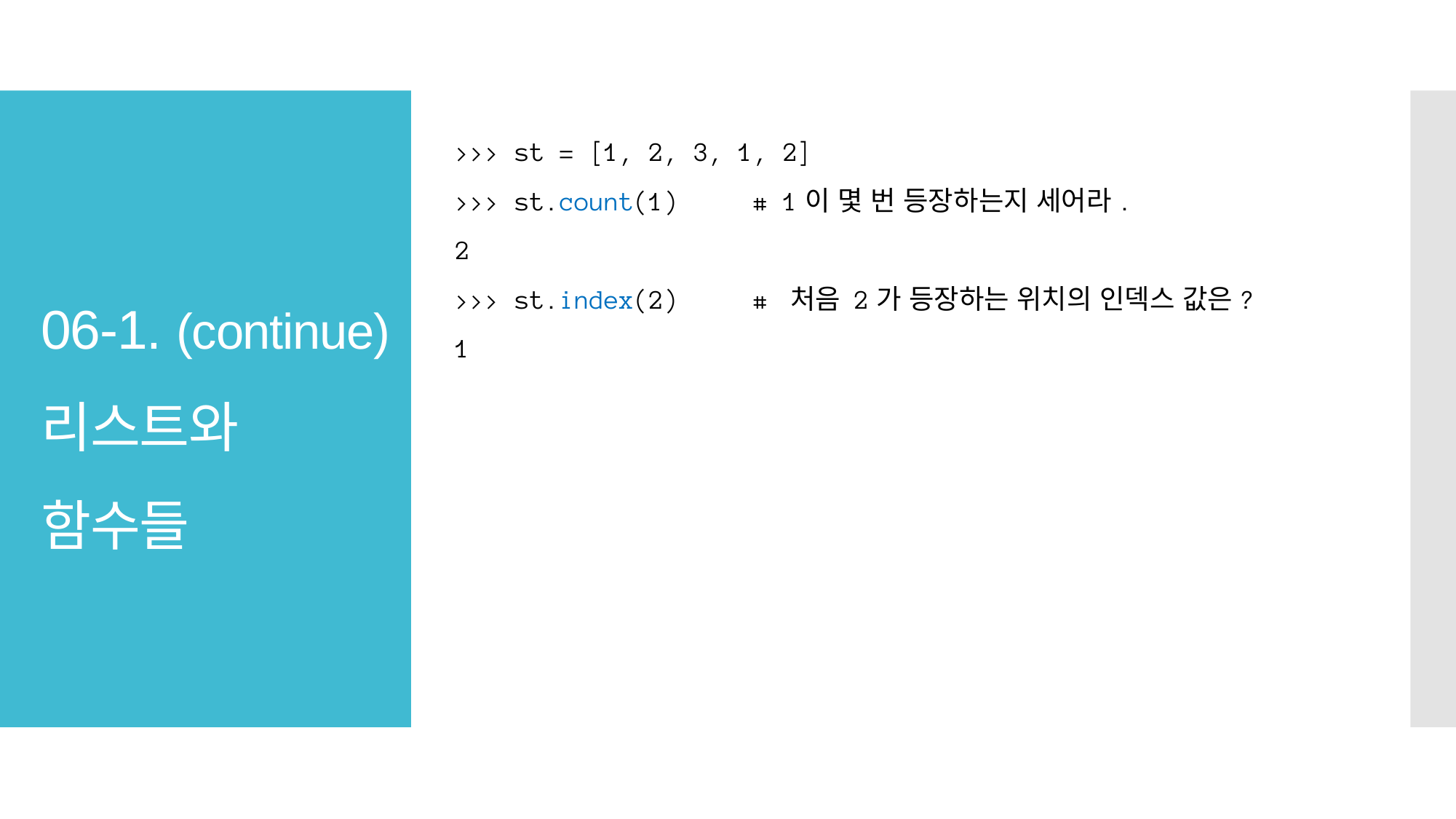

>>> st = [1, 2, 3, 1, 2]
>>> st.count(1)     # 1이 몇 번 등장하는지 세어라.
2
>>> st.index(2)     # 처음 2가 등장하는 위치의 인덱스 값은?
1
# 06-1. (continue) 리스트와 함수들